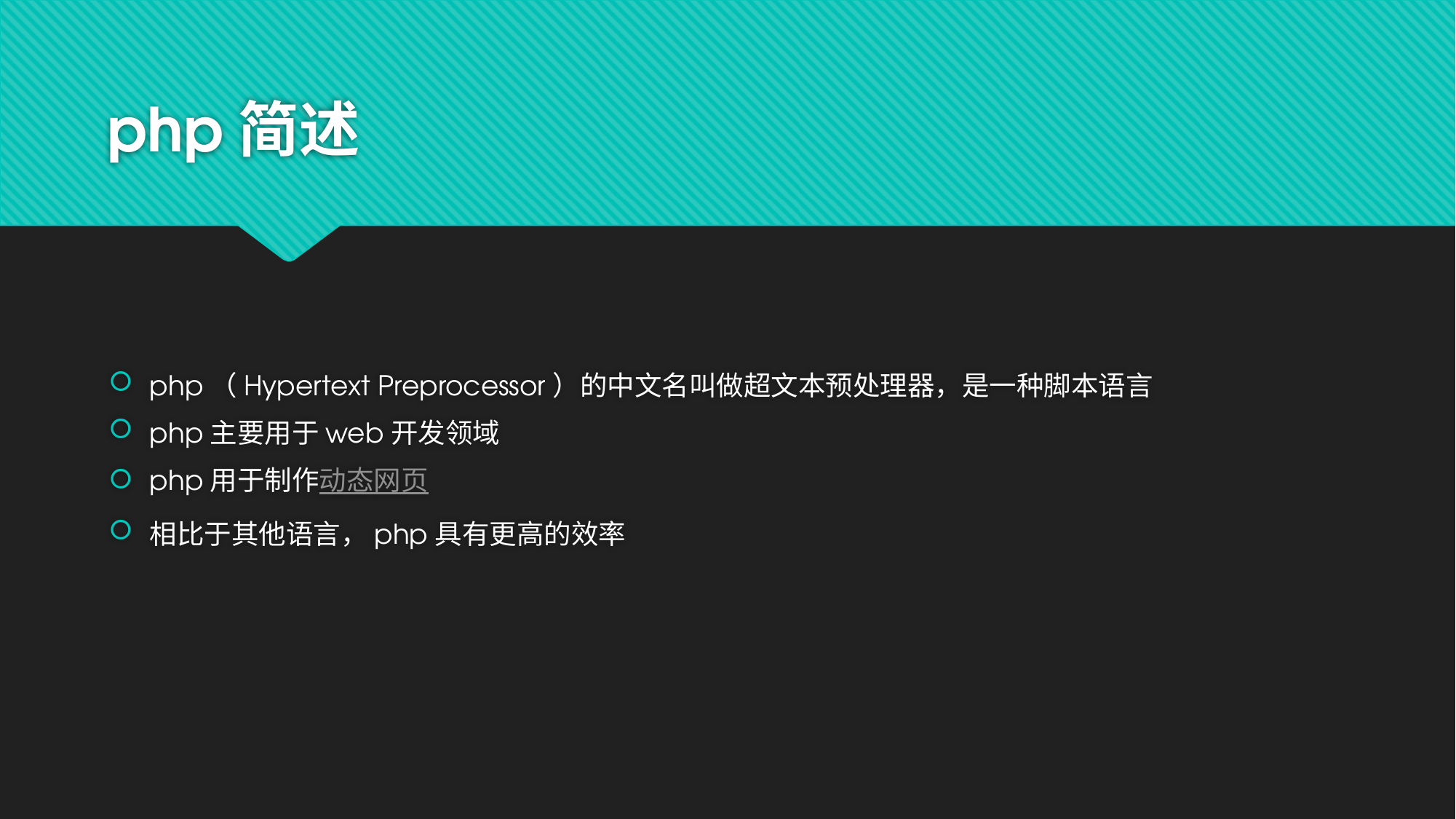

# php简述
php（Hypertext Preprocessor）的中文名叫做超文本预处理器，是一种脚本语言
php主要用于web开发领域
php用于制作动态网页
相比于其他语言，php具有更高的效率